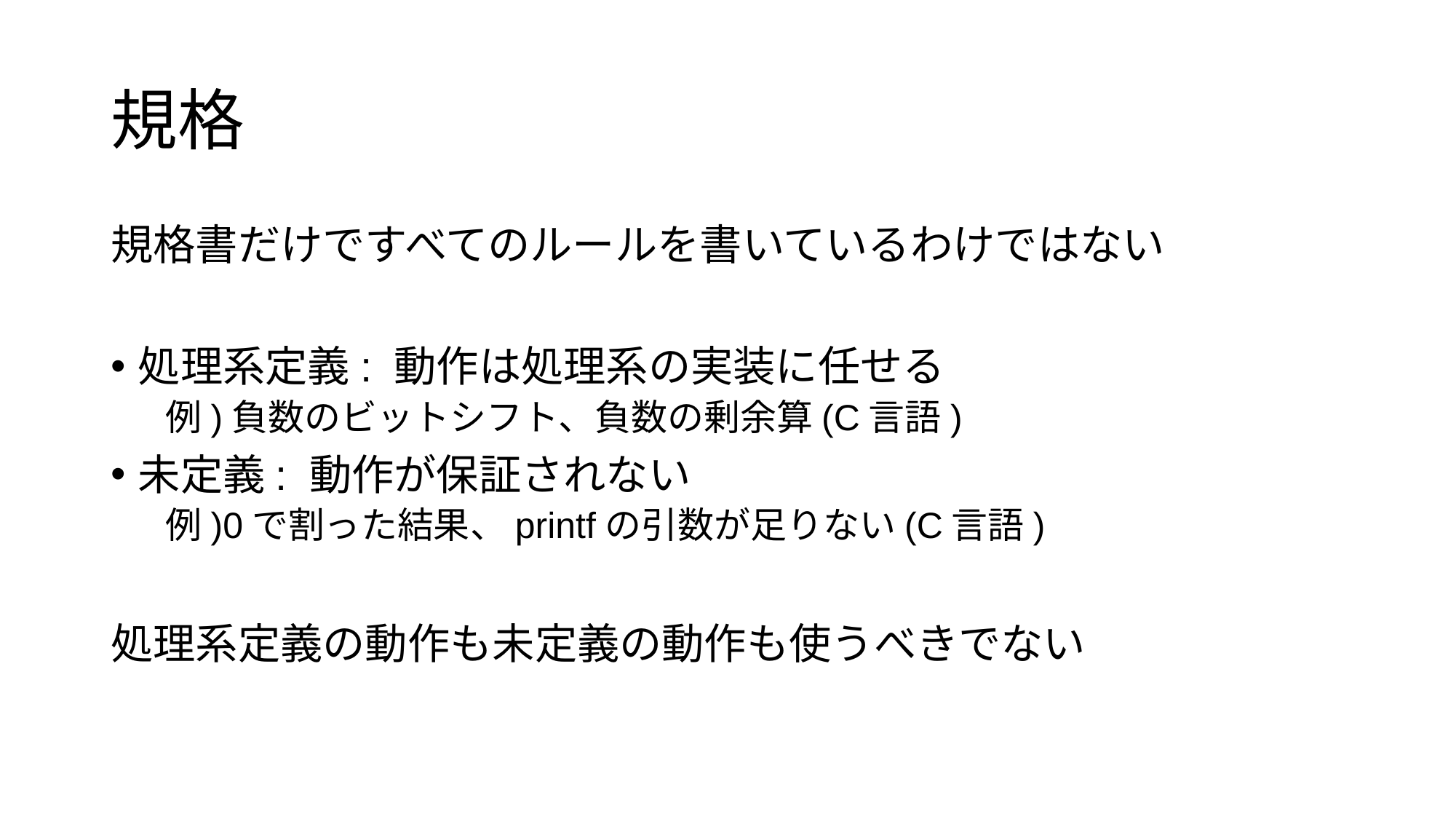

# 規格
規格書だけですべてのルールを書いているわけではない

処理系定義: 動作は処理系の実装に任せる
例)負数のビットシフト、負数の剰余算(C言語)
未定義: 動作が保証されない
例)0で割った結果、printfの引数が足りない(C言語)

処理系定義の動作も未定義の動作も使うべきでない